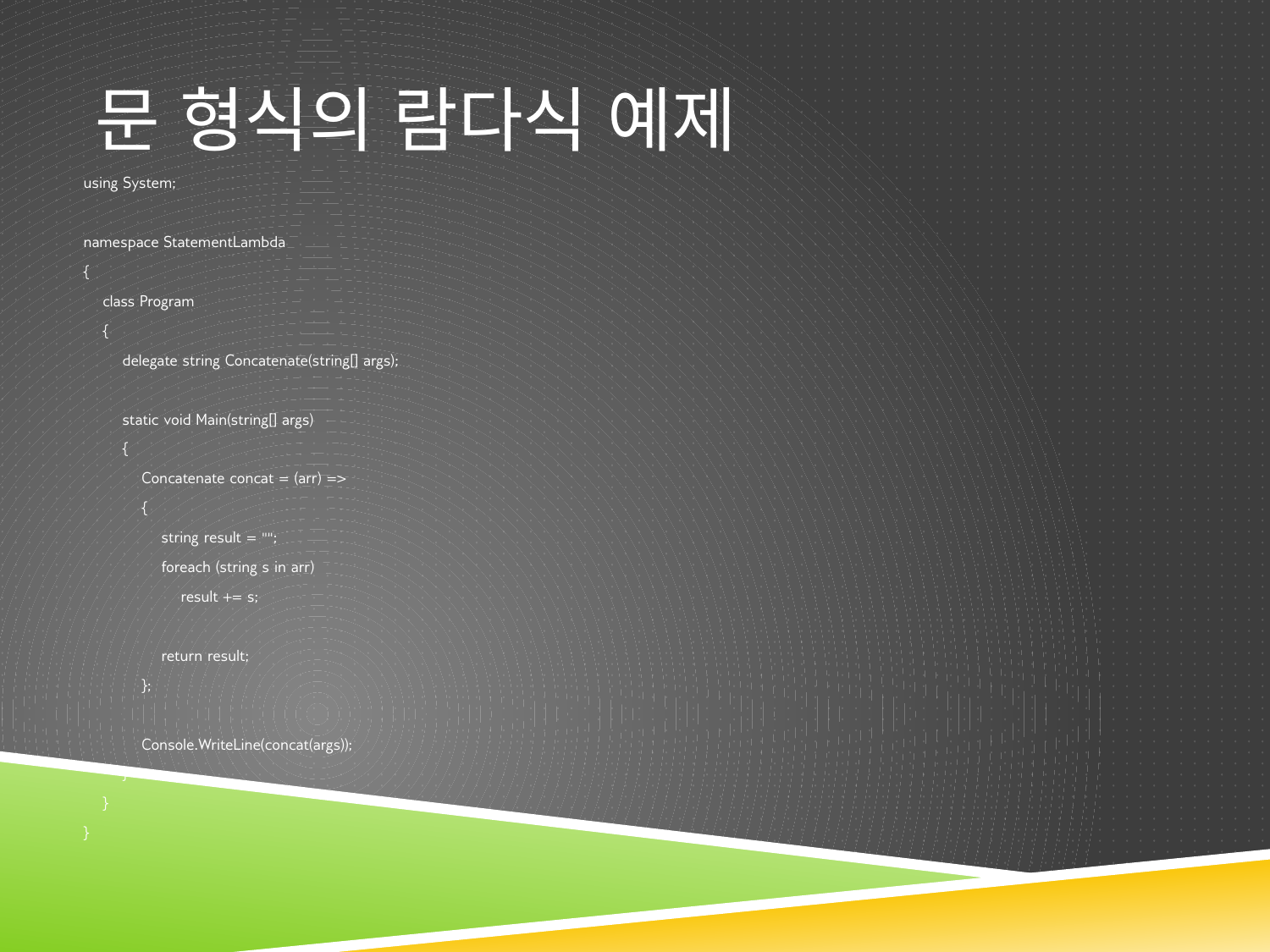

# 문 형식의 람다식 예제
using System;

namespace StatementLambda
{
    class Program
    {
        delegate string Concatenate(string[] args);

        static void Main(string[] args)
        {
            Concatenate concat = (arr) =>
            {
                string result = "";
                foreach (string s in arr)
                    result += s;

                return result;
            };

            Console.WriteLine(concat(args));
        }
    }
}